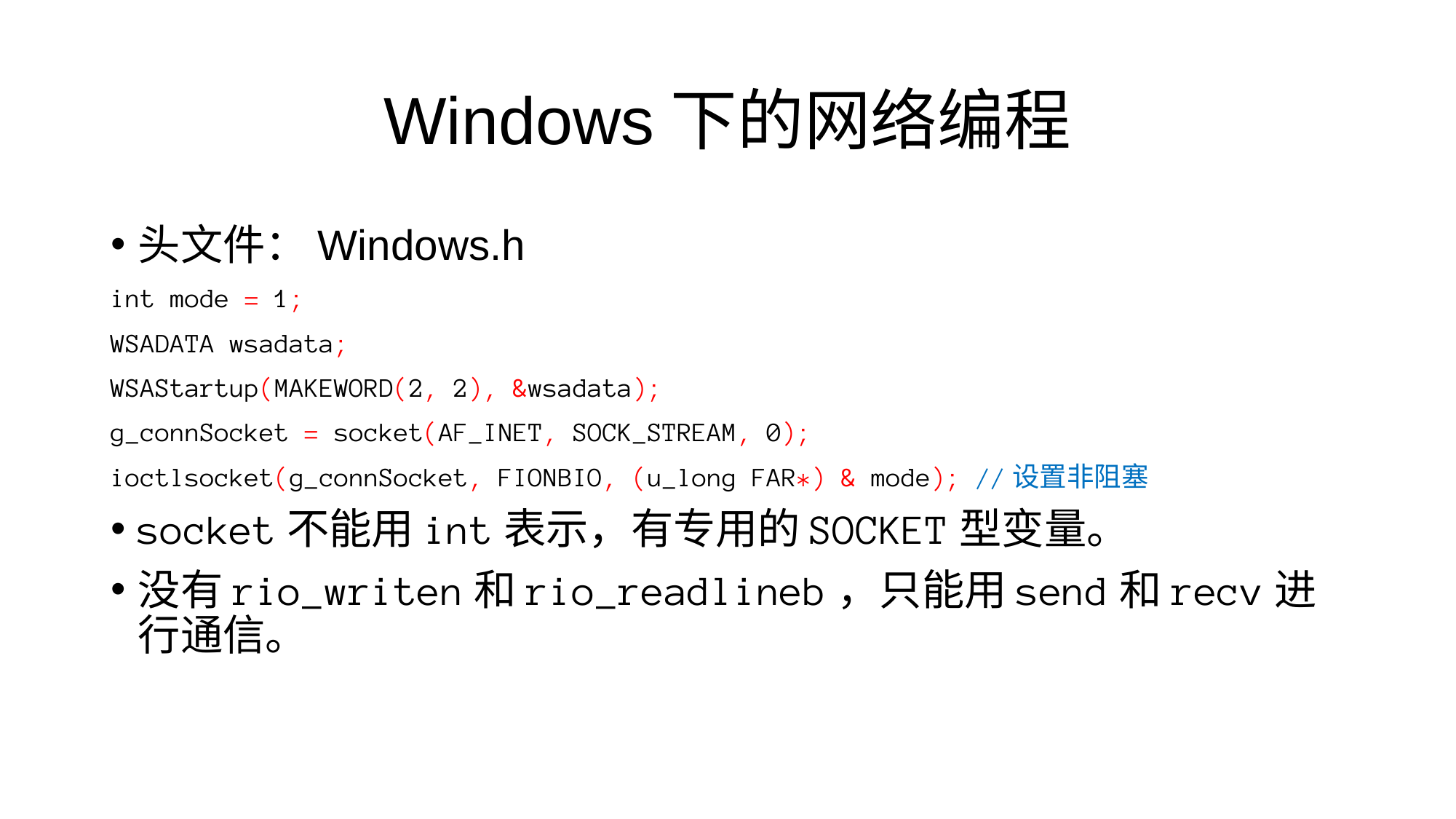

# Windows下的网络编程
头文件：Windows.h
int mode = 1;
WSADATA wsadata;
WSAStartup(MAKEWORD(2, 2), &wsadata);
g_connSocket = socket(AF_INET, SOCK_STREAM, 0);
ioctlsocket(g_connSocket, FIONBIO, (u_long FAR*) & mode); //设置非阻塞
socket不能用int表示，有专用的SOCKET型变量。
没有rio_writen和rio_readlineb，只能用send和recv进行通信。